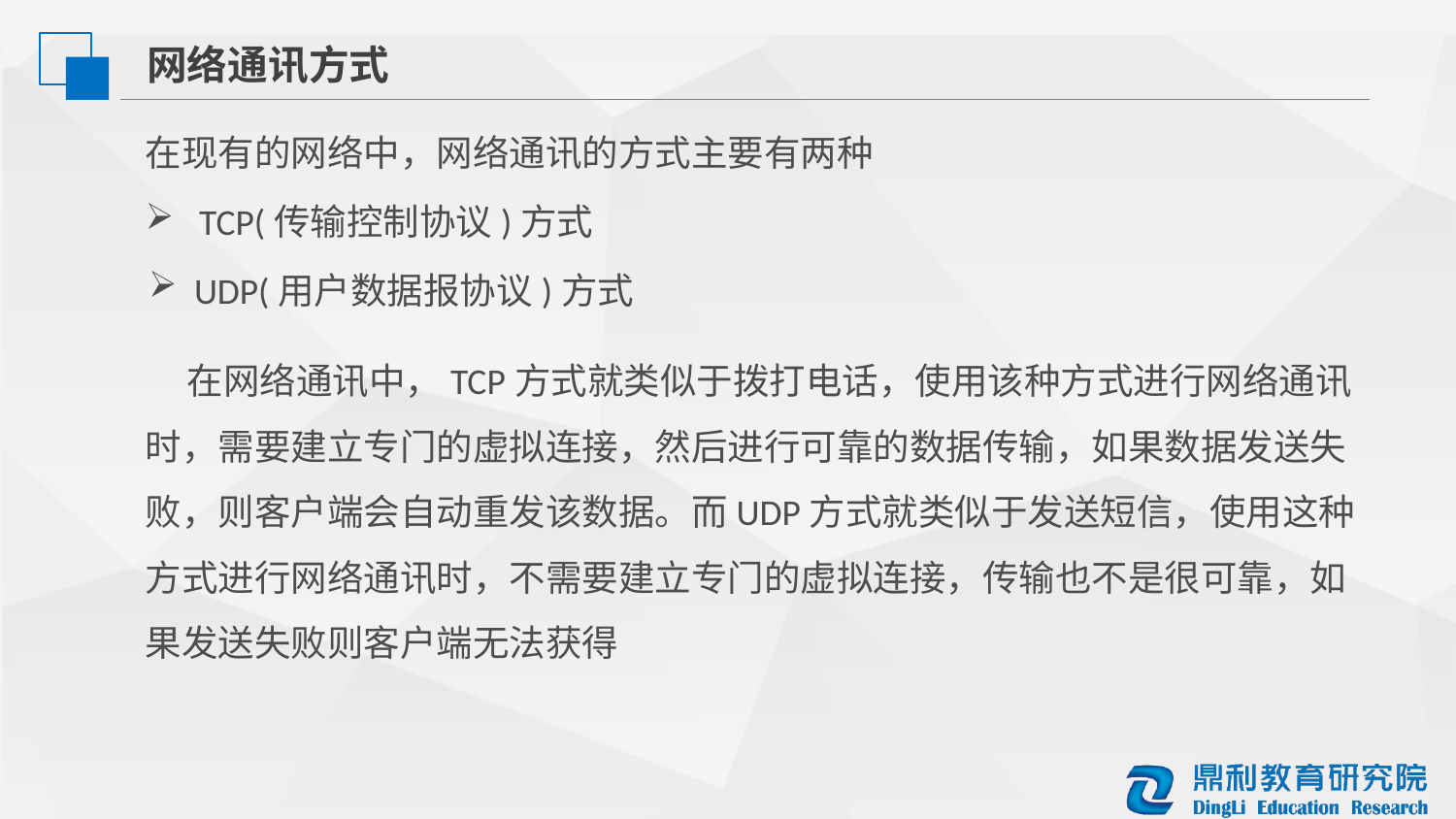

网络通讯方式
在现有的网络中，网络通讯的方式主要有两种
 TCP(传输控制协议)方式
UDP(用户数据报协议)方式
    在网络通讯中，TCP方式就类似于拨打电话，使用该种方式进行网络通讯时，需要建立专门的虚拟连接，然后进行可靠的数据传输，如果数据发送失败，则客户端会自动重发该数据。而UDP方式就类似于发送短信，使用这种方式进行网络通讯时，不需要建立专门的虚拟连接，传输也不是很可靠，如果发送失败则客户端无法获得